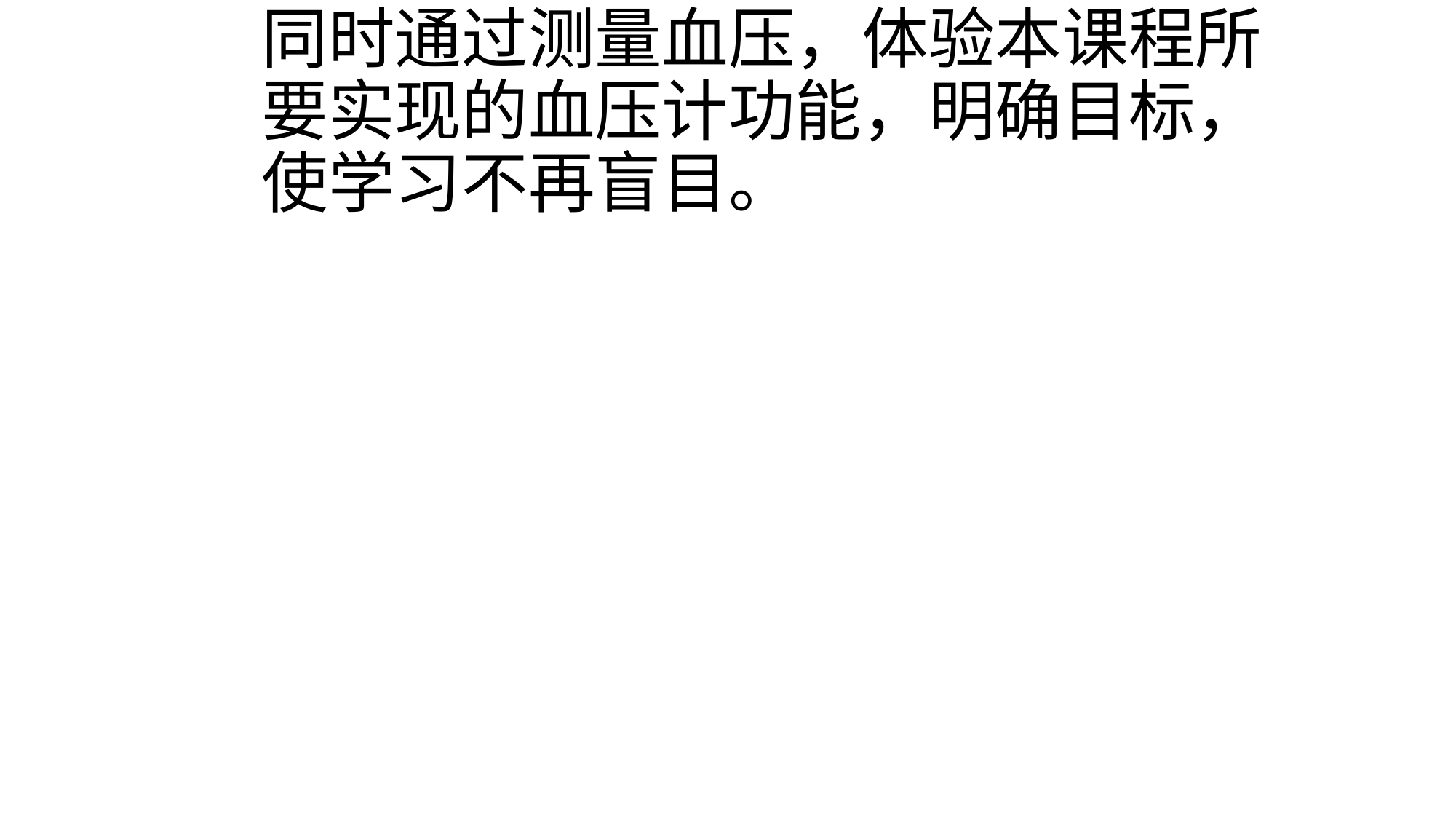

# 同时通过测量血压，体验本课程所要实现的血压计功能，明确目标，使学习不再盲目。